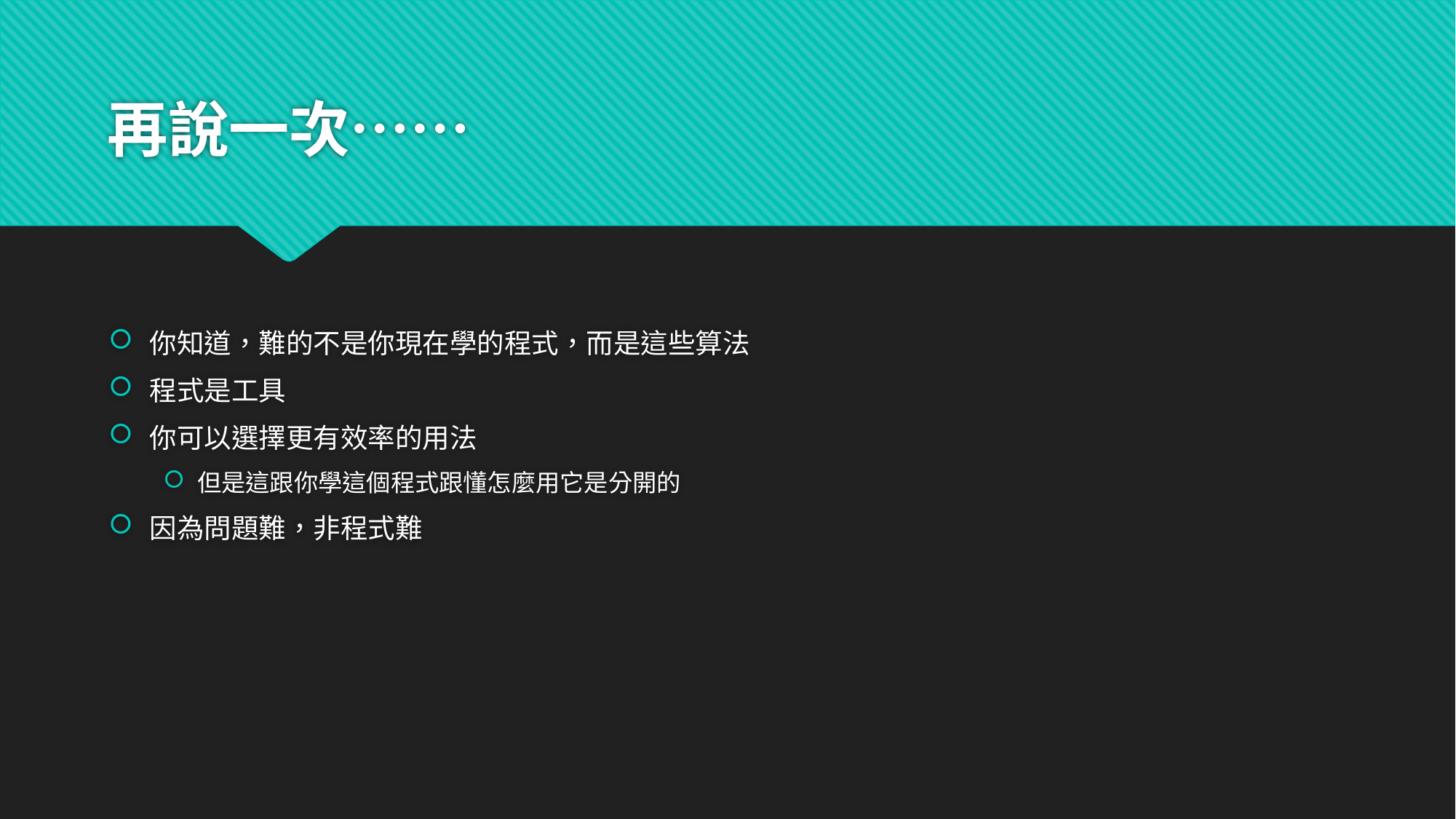

# 再說一次……
你知道，難的不是你現在學的程式，而是這些算法
程式是工具
你可以選擇更有效率的用法
但是這跟你學這個程式跟懂怎麼用它是分開的
因為問題難，非程式難